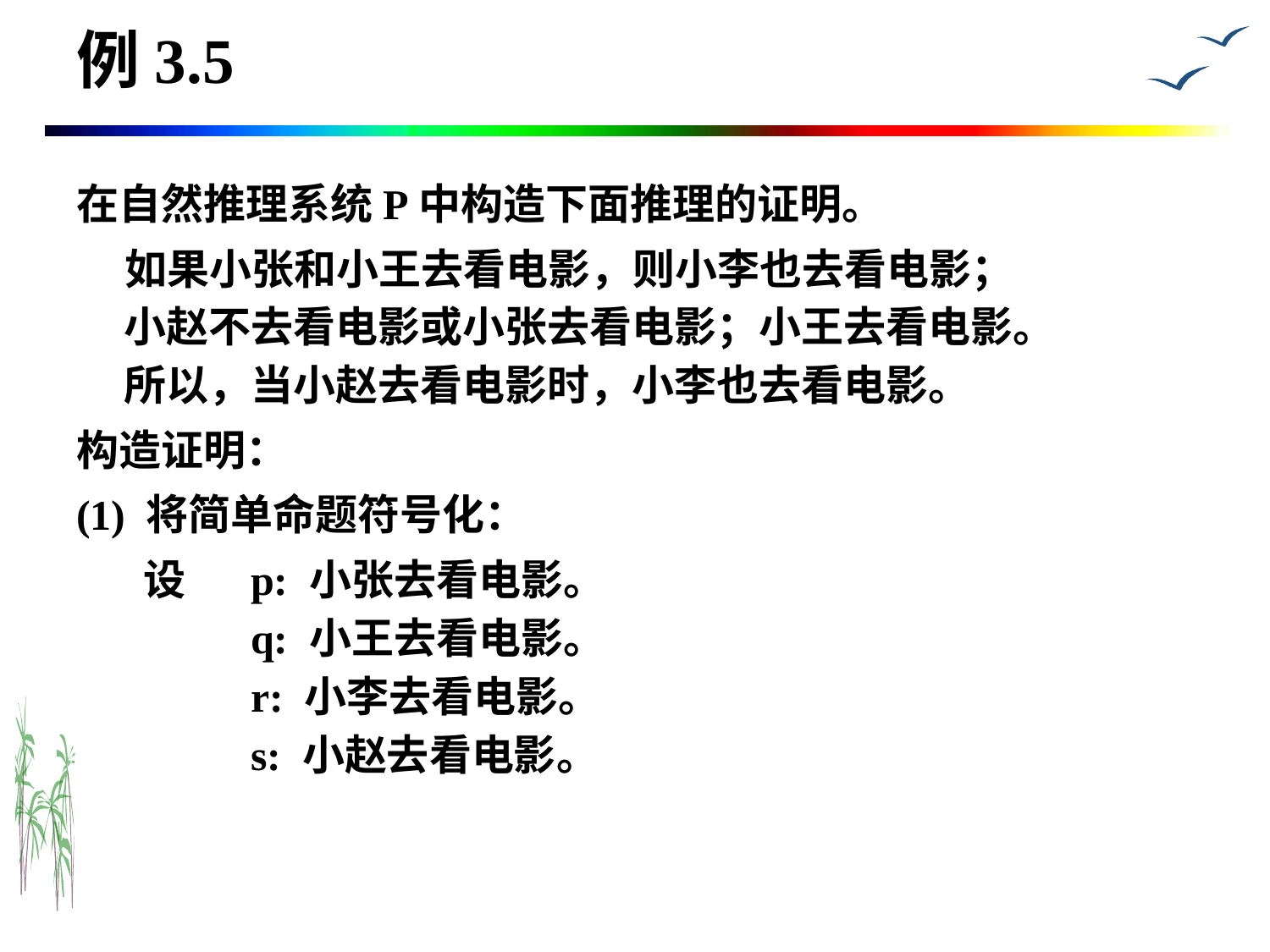

# 例3.5
在自然推理系统P中构造下面推理的证明。
    如果小张和小王去看电影，则小李也去看电影；
小赵不去看电影或小张去看电影；小王去看电影。
所以，当小赵去看电影时，小李也去看电影。
构造证明：
(1) 将简单命题符号化：
      设 	p: 小张去看电影。
       	q: 小王去看电影。
       	r: 小李去看电影。
       	s: 小赵去看电影。